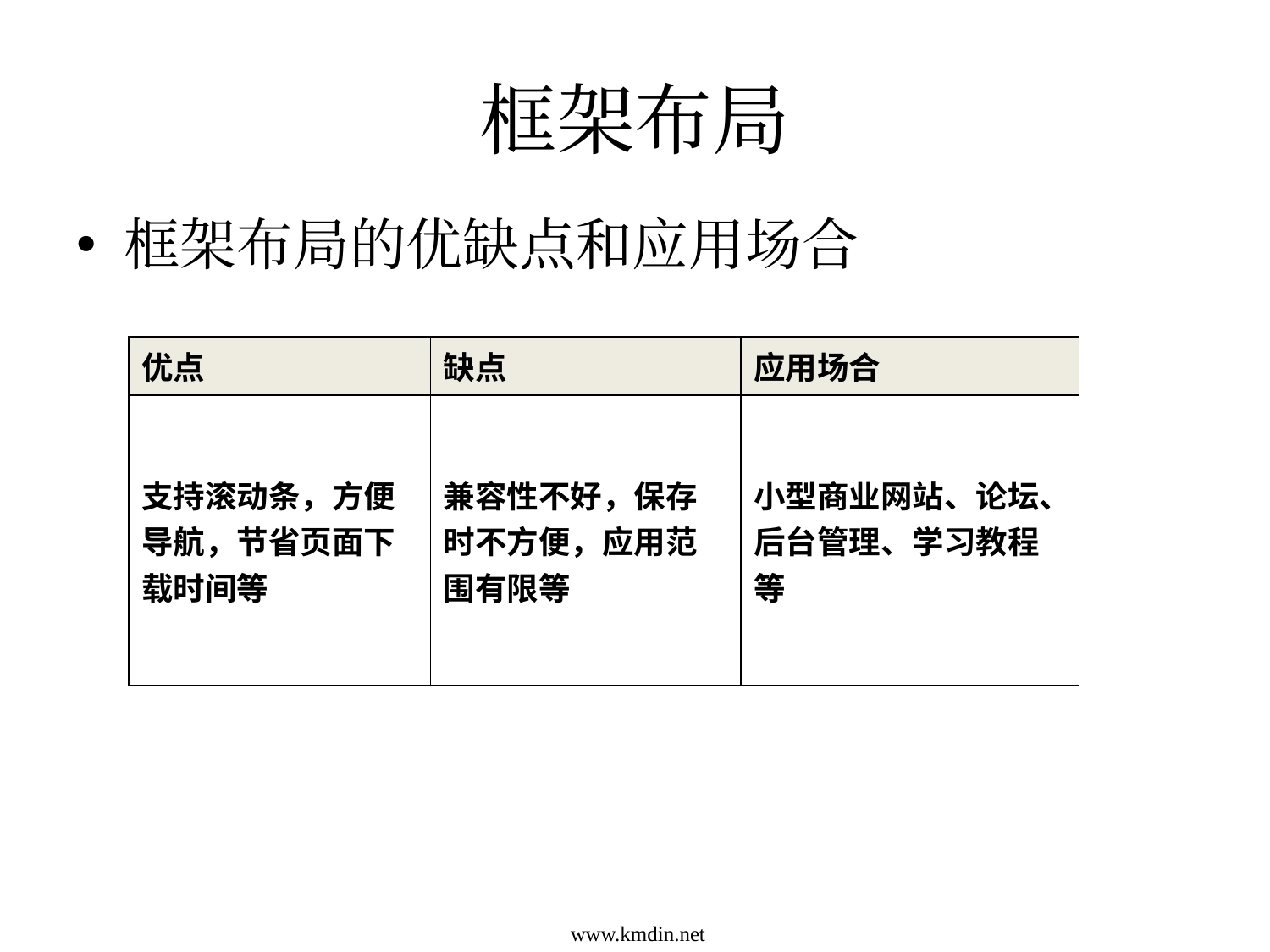

# 框架布局
框架布局的优缺点和应用场合
| 优点 | 缺点 | 应用场合 |
| --- | --- | --- |
| 支持滚动条，方便导航，节省页面下载时间等 | 兼容性不好，保存时不方便，应用范围有限等 | 小型商业网站、论坛、后台管理、学习教程等 |